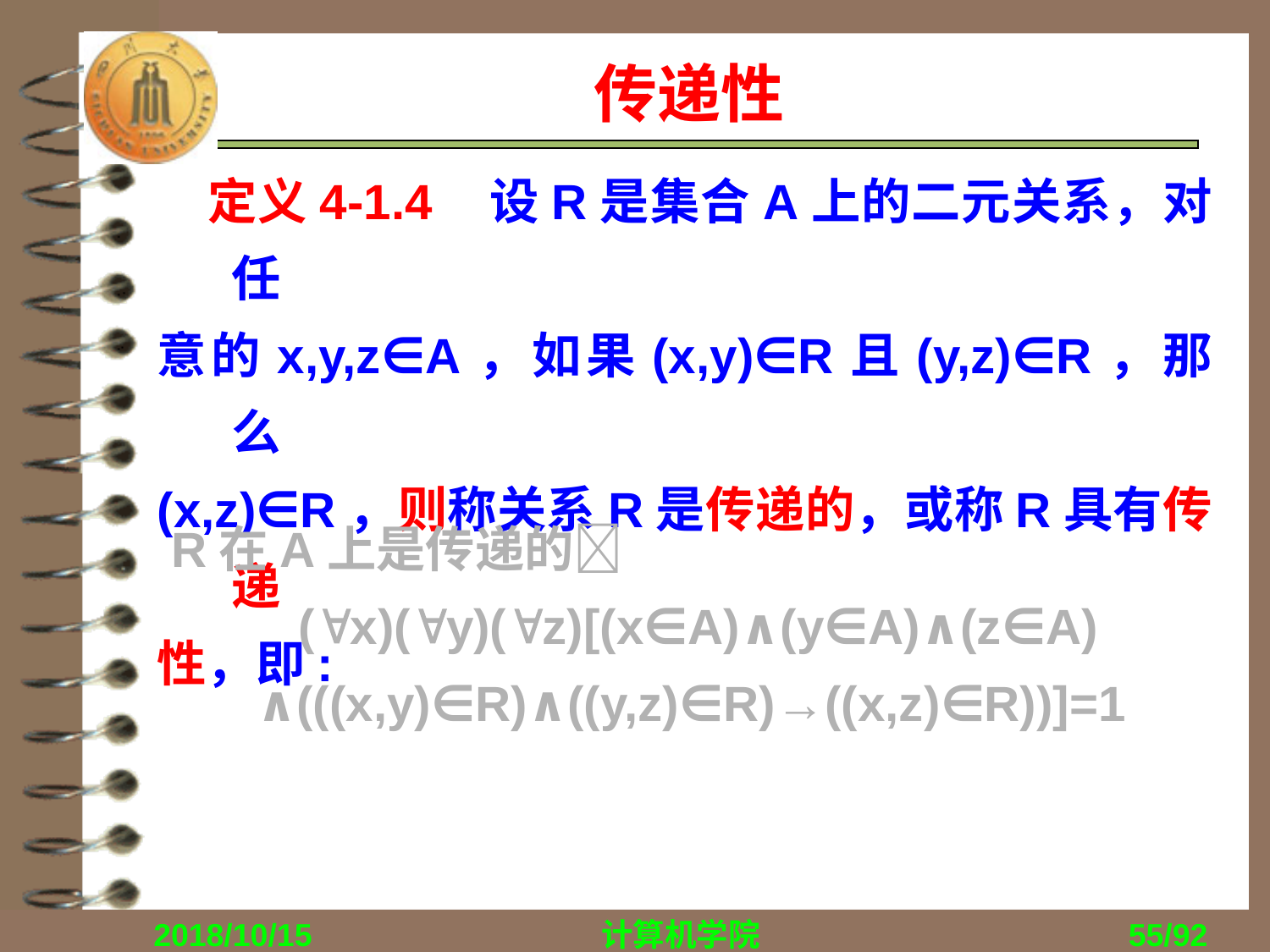

# 传递性
　定义4-1.4   设R是集合A上的二元关系，对任
意的x,y,z∈A，如果(x,y)∈R且(y,z)∈R，那么
(x,z)∈R，则称关系R是传递的，或称R具有传递
性，即:
R在A上是传递的⇔
(∀x)(∀y)(∀z)[(x∈A)∧(y∈A)∧(z∈A)
∧(((x,y)∈R)∧((y,z)∈R)→((x,z)∈R))]=1
2018/10/15
计算机学院
55/92